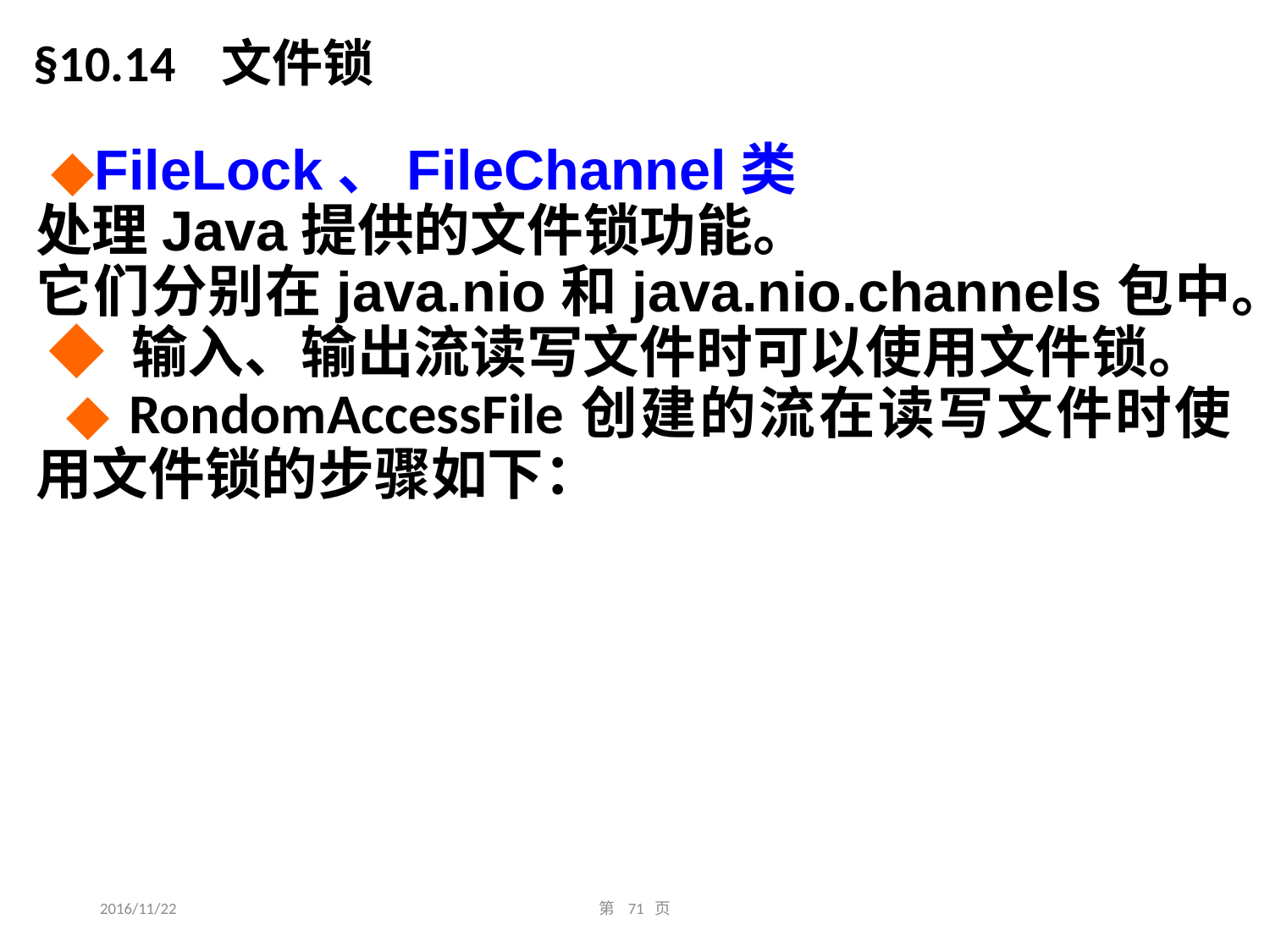

§10.14   文件锁
 ◆FileLock、FileChannel类
处理Java提供的文件锁功能。
它们分别在java.nio和java.nio.channels包中。
 ◆ 输入、输出流读写文件时可以使用文件锁。
  ◆ RondomAccessFile创建的流在读写文件时使用文件锁的步骤如下：
2016/11/22
第  71  页